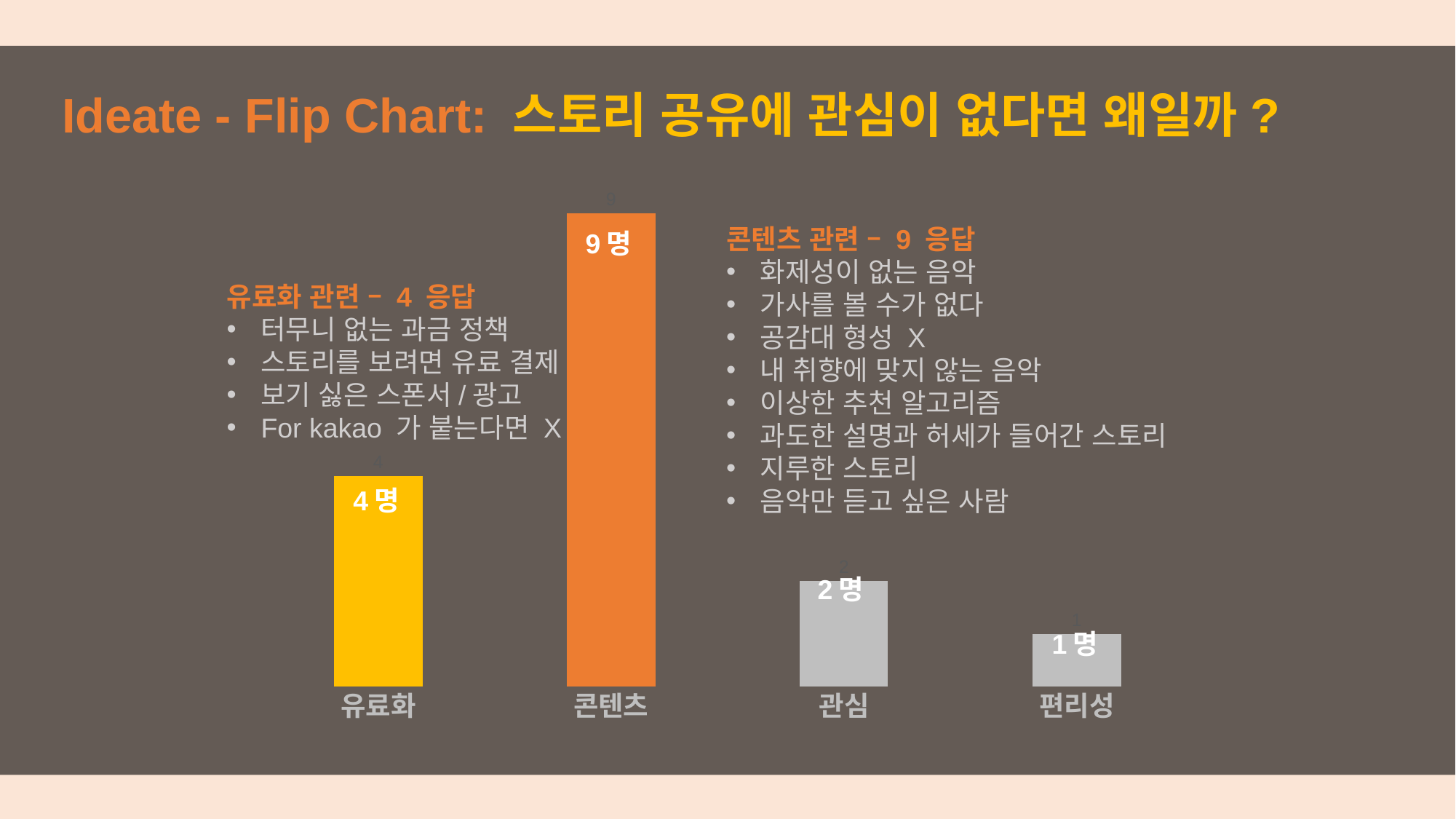

Ideate - Flip Chart: 스토리 공유에 관심이 없다면 왜일까?

### Chart

| Category | 계열 1 |
|---|---|
| 유료화 | 4.0 |
| 콘텐츠 | 9.0 |
| 관심 | 2.0 |
| 편리성 | 1.0 |
| 9명 |
| --- |
|  |
|  |
|  |
콘텐츠 관련 – 9 응답
화제성이 없는 음악
가사를 볼 수가 없다
공감대 형성 X
내 취향에 맞지 않는 음악
이상한 추천 알고리즘
과도한 설명과 허세가 들어간 스토리
지루한 스토리
음악만 듣고 싶은 사람
|  |
| --- |
|  |
| 4명 |
|  |
|  |
| --- |
|  |
|  |
| 2명 |
유료화 관련 – 4 응답
터무니 없는 과금 정책
스토리를 보려면 유료 결제
보기 싫은 스폰서/광고
For kakao 가 붙는다면 X
|  |
| --- |
|  |
|  |
| 1명 |